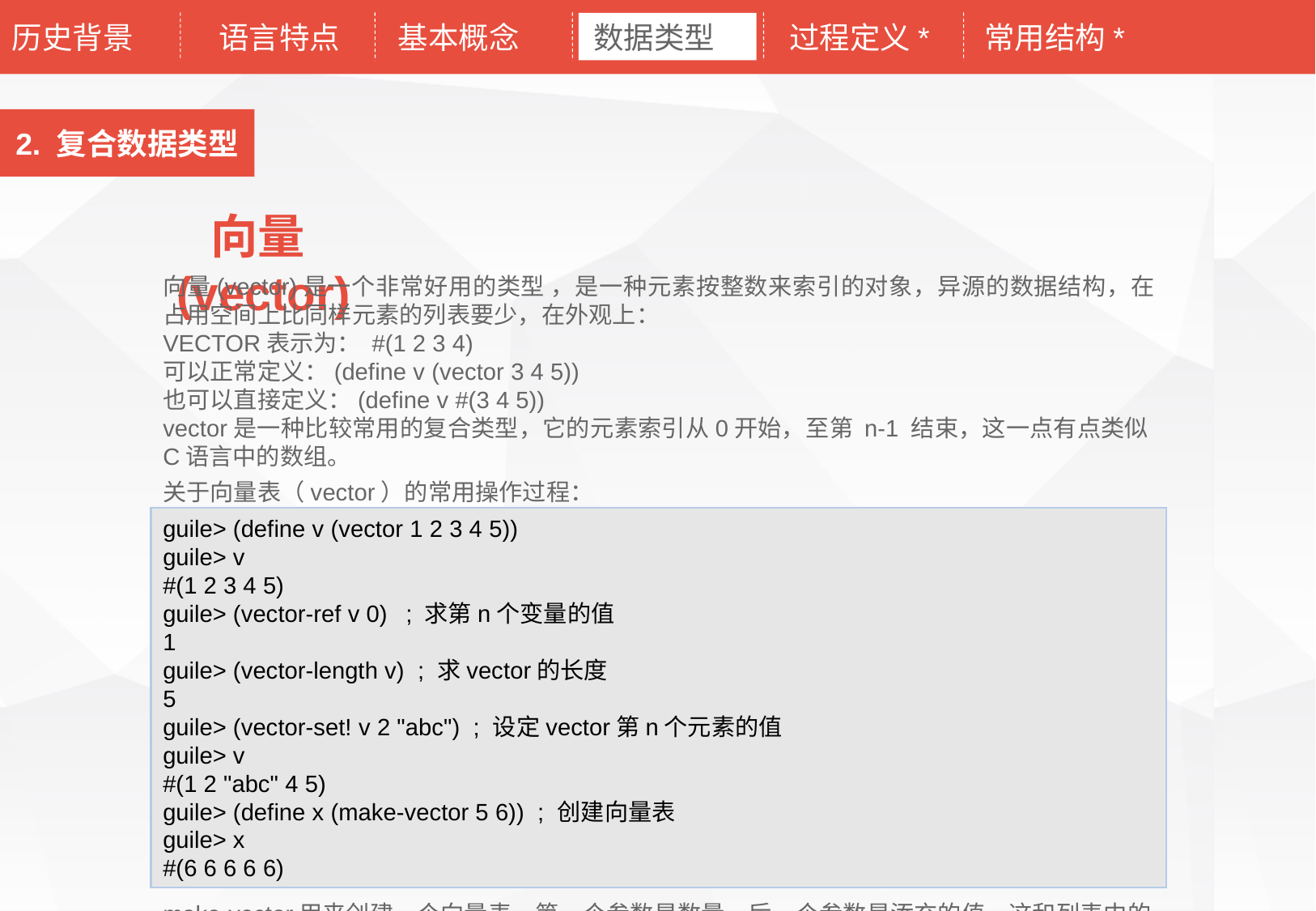

历史背景

语言特点

基本概念

数据类型

过程定义*

常用结构*

2. 复合数据类型
向量(vector)
向量(vector)是一个非常好用的类型 ，是一种元素按整数来索引的对象，异源的数据结构，在占用空间上比同样元素的列表要少，在外观上：
VECTOR表示为： #(1 2 3 4)
可以正常定义：(define v (vector 3 4 5))
也可以直接定义：(define v #(3 4 5))
vector是一种比较常用的复合类型，它的元素索引从0开始，至第 n-1 结束，这一点有点类似C语言中的数组。
关于向量表（vector）的常用操作过程：
guile> (define v (vector 1 2 3 4 5))
guile> v
#(1 2 3 4 5)
guile> (vector-ref v 0)	; 求第n个变量的值
1
guile> (vector-length v)  ; 求vector的长度
5
guile> (vector-set! v 2 "abc")  ; 设定vector第n个元素的值
guile> v
#(1 2 "abc" 4 5)
guile> (define x (make-vector 5 6))  ; 创建向量表
guile> x
#(6 6 6 6 6)
make-vector用来创建一个向量表，第一个参数是数量，后一个参数是添充的值，这和列表中的make-list非常相似。